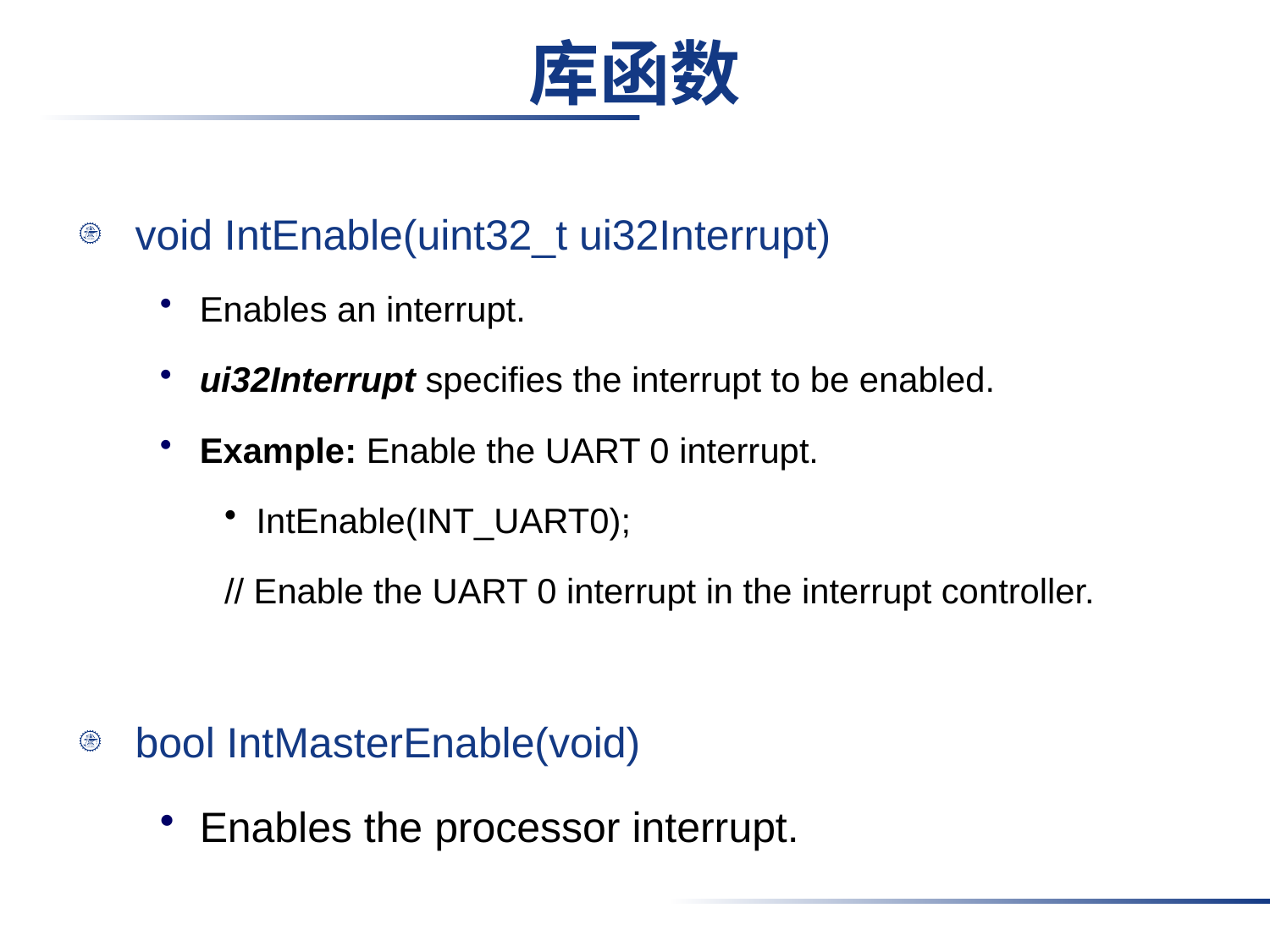

# 库函数
void IntEnable(uint32_t ui32Interrupt)
Enables an interrupt.
ui32Interrupt specifies the interrupt to be enabled.
Example: Enable the UART 0 interrupt.
IntEnable(INT_UART0);
// Enable the UART 0 interrupt in the interrupt controller.

bool IntMasterEnable(void)
Enables the processor interrupt.